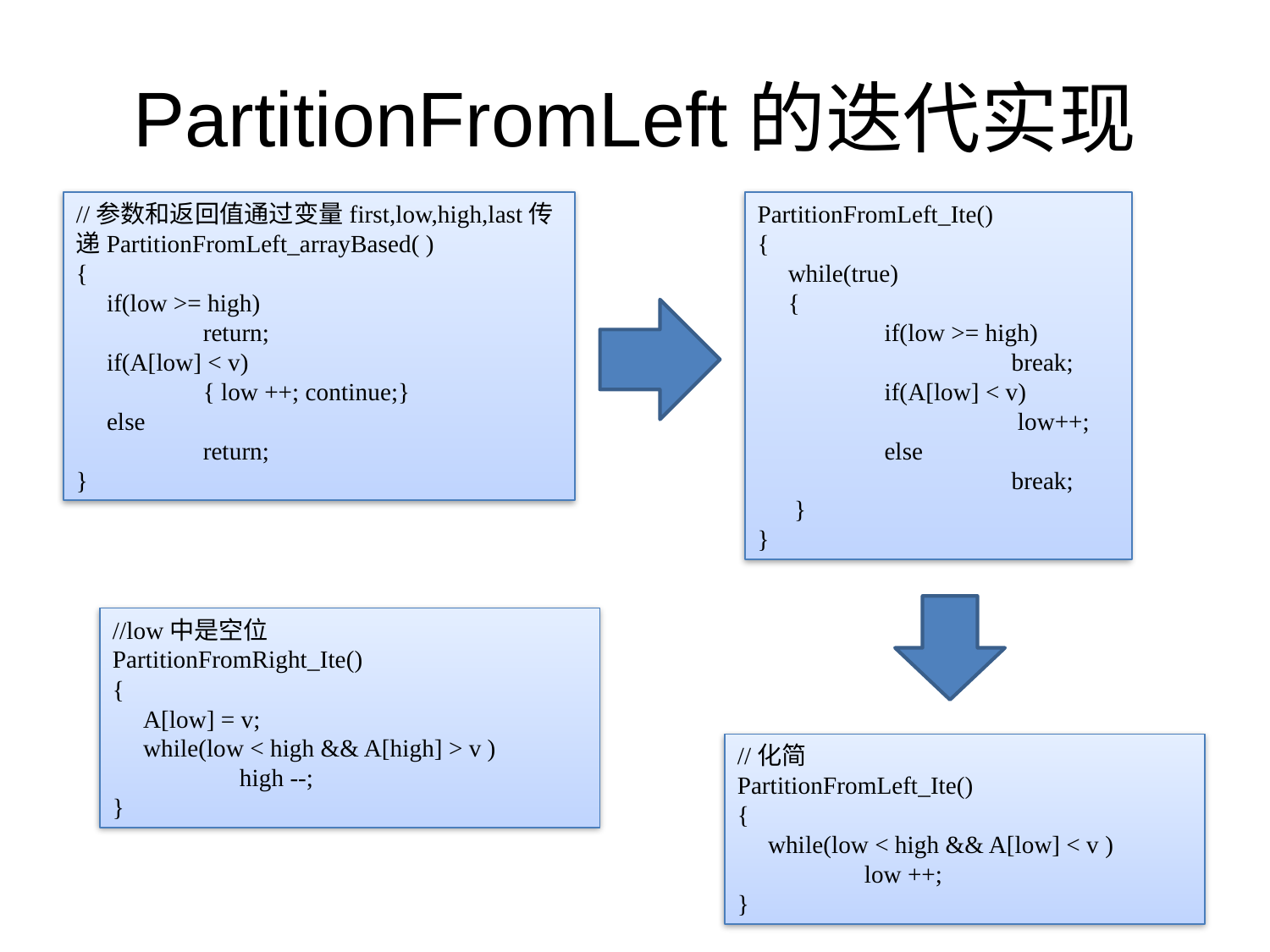

# PartitionFromLeft的迭代实现
//参数和返回值通过变量first,low,high,last传递PartitionFromLeft_arrayBased( )
{
     if(low >= high)
	return;
     if(A[low] < v)
	{ low ++; continue;}
     else
	return;
}
PartitionFromLeft_Ite()
{
     while(true)
     {
	if(low >= high)
		break;
	if(A[low] < v)
		 low++;
	else
		break;
      }
}

//low中是空位
PartitionFromRight_Ite()
{
     A[low] = v;
     while(low < high && A[high] > v )
	high --;
}
//化简
PartitionFromLeft_Ite()
{
     while(low < high && A[low] < v )
	low ++;
}